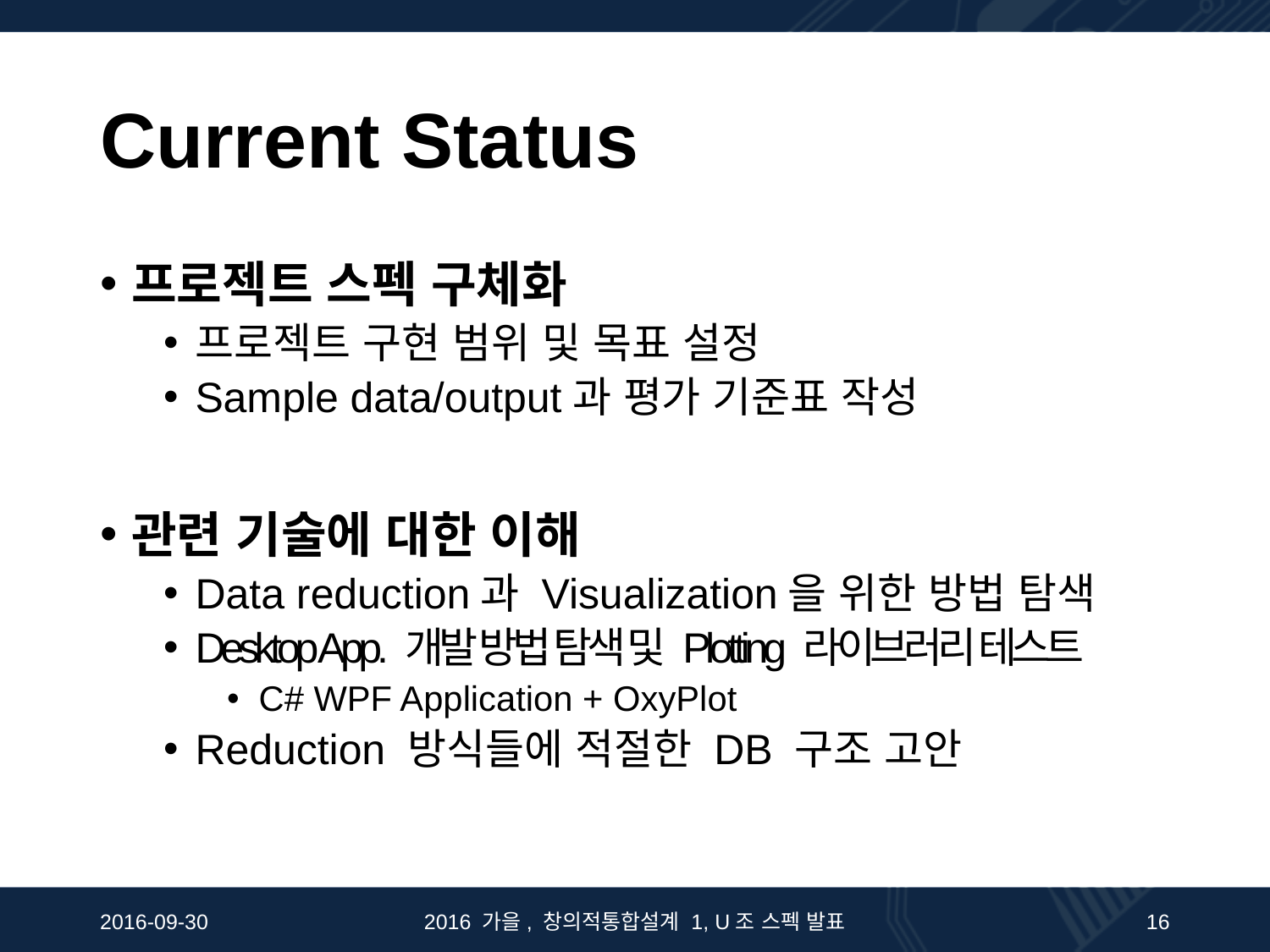

# Current Status
프로젝트 스펙 구체화
프로젝트 구현 범위 및 목표 설정
Sample data/output과 평가 기준표 작성

관련 기술에 대한 이해
Data reduction과 Visualization을 위한 방법 탐색
Desktop App. 개발 방법 탐색 및 Plotting 라이브러리 테스트
C# WPF Application + OxyPlot
Reduction 방식들에 적절한 DB 구조 고안
2016-09-30
2016 가을, 창의적통합설계 1, U조 스펙 발표
16